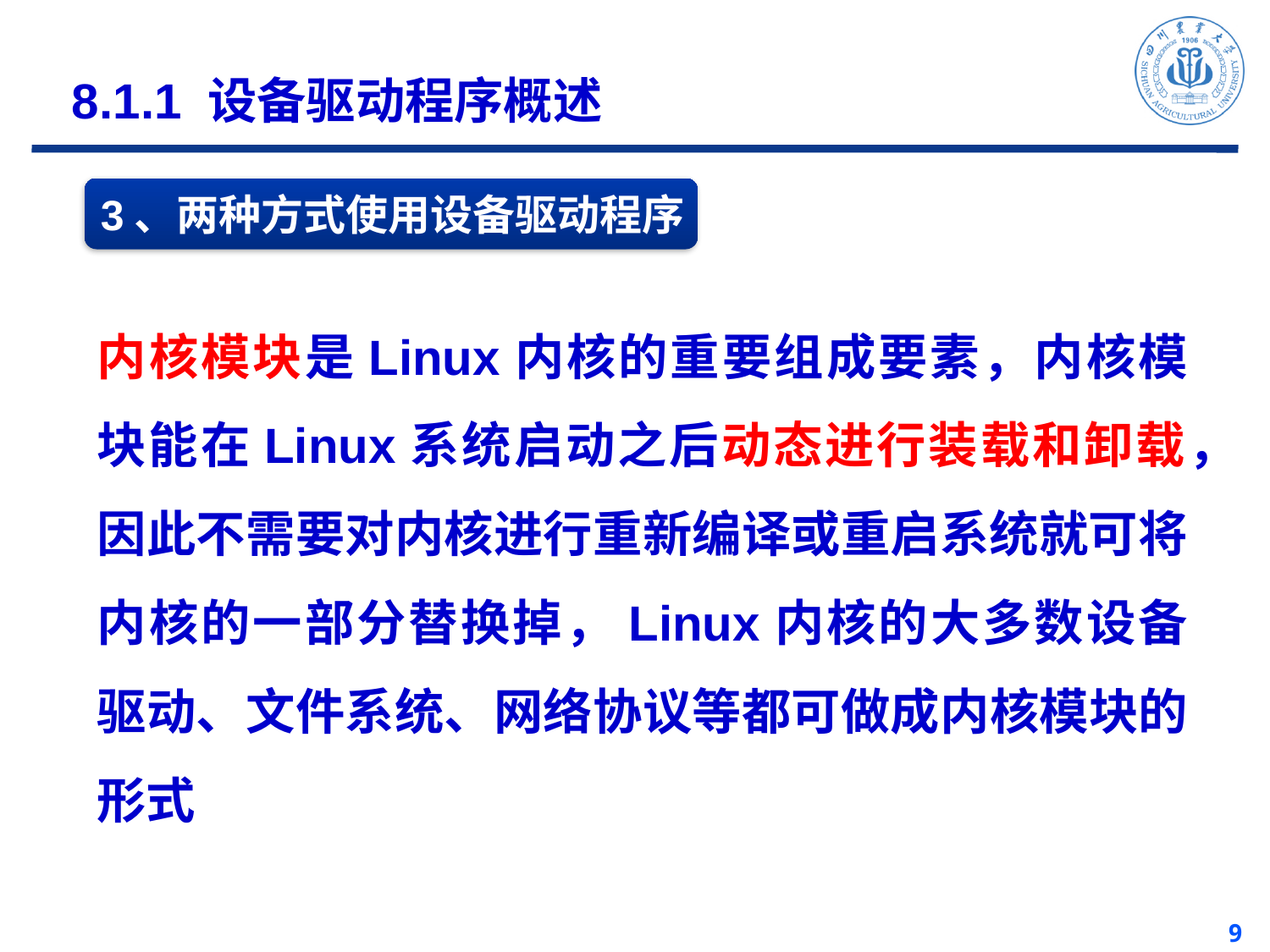

8.1.1 设备驱动程序概述
3、两种方式使用设备驱动程序
内核模块是Linux内核的重要组成要素，内核模块能在Linux系统启动之后动态进行装载和卸载，因此不需要对内核进行重新编译或重启系统就可将内核的一部分替换掉，Linux内核的大多数设备驱动、文件系统、网络协议等都可做成内核模块的形式